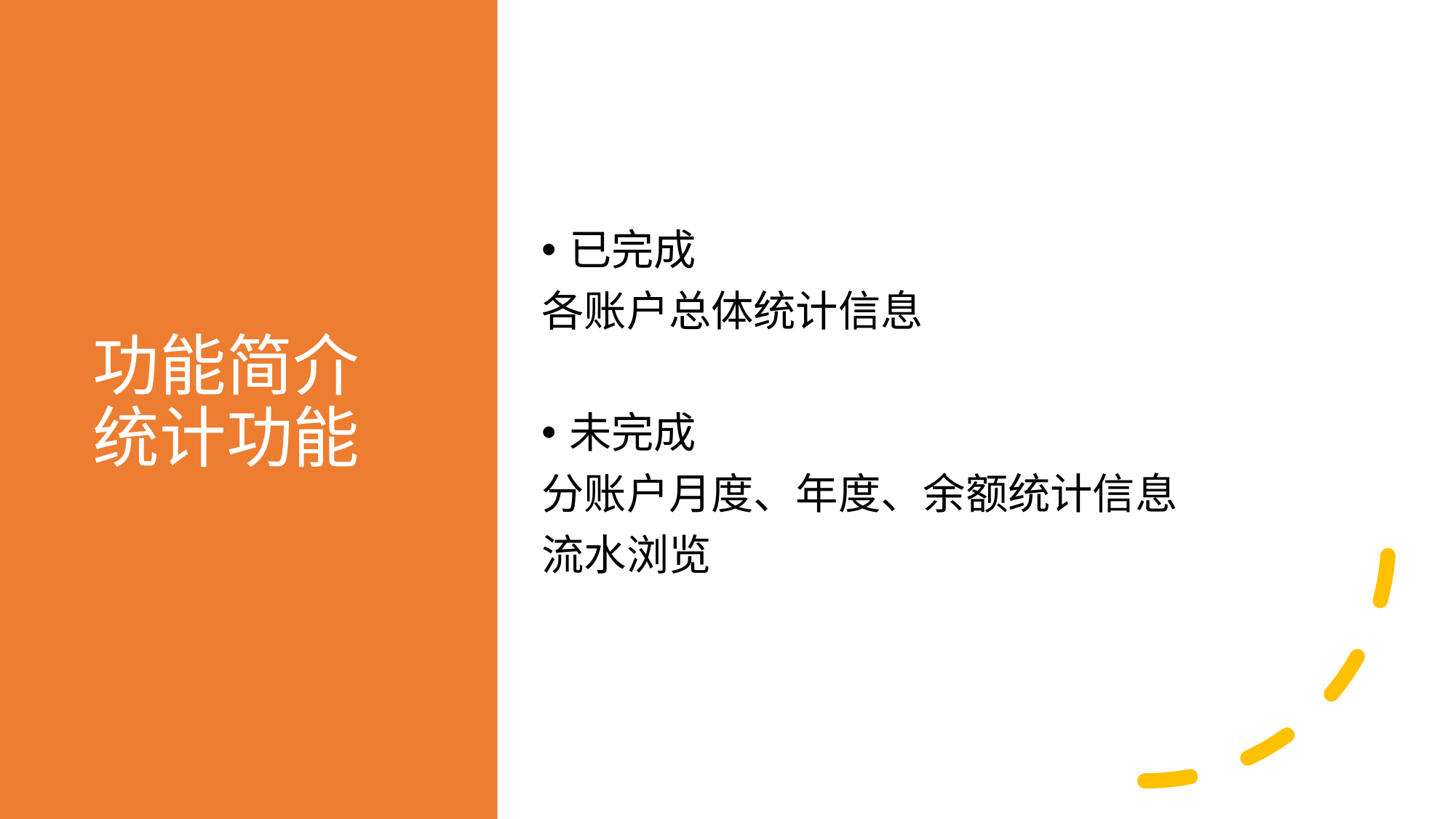

# 功能简介 统计功能
已完成
各账户总体统计信息

未完成
分账户月度、年度、余额统计信息
流水浏览